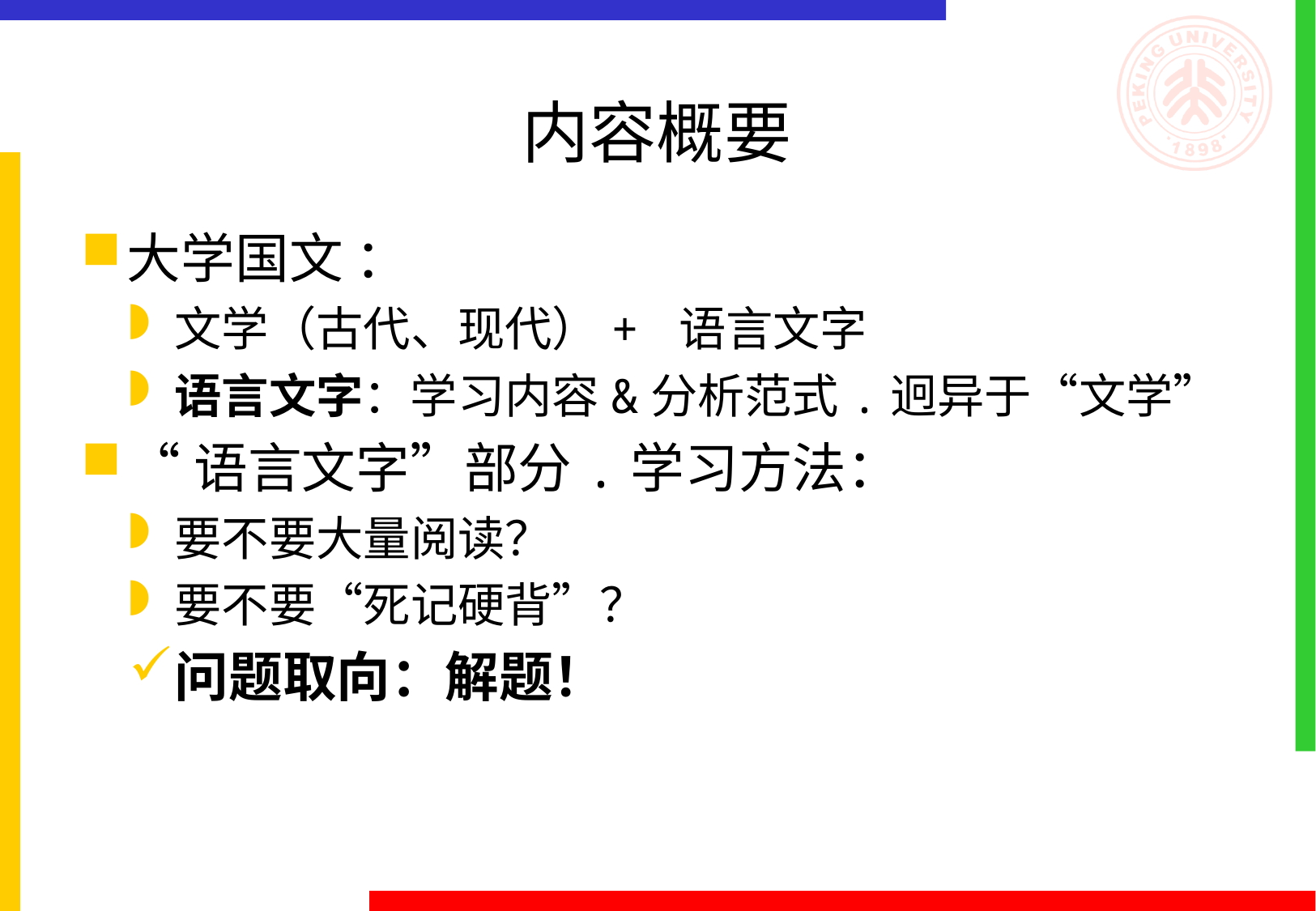

# 内容概要
大学国文 ：
文学（古代、现代）+ 语言文字
语言文字：学习内容&分析范式.迥异于“文学”
“语言文字”部分.学习方法：
要不要大量阅读？
要不要“死记硬背”？
问题取向：解题！